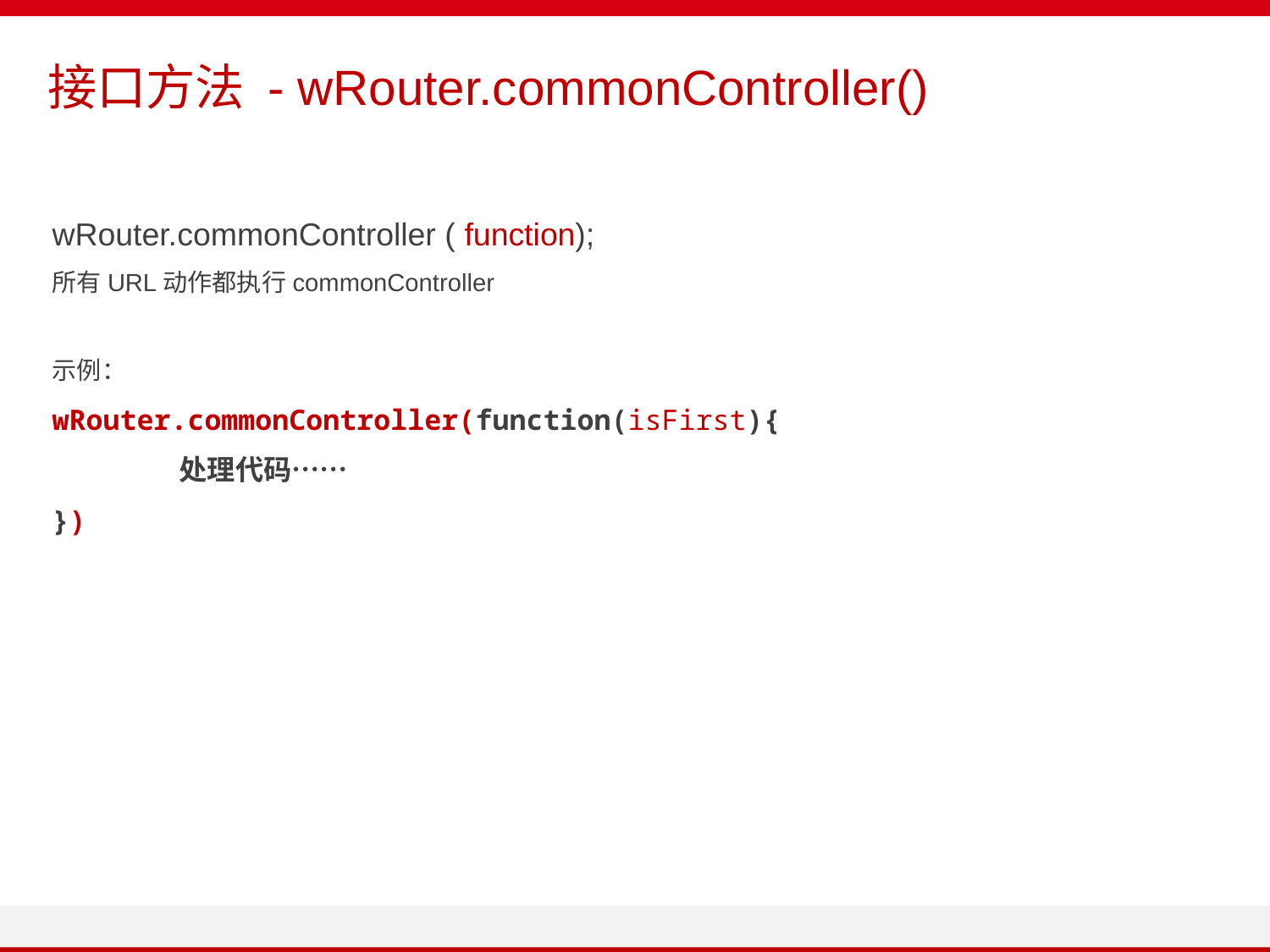

接口方法 - wRouter.commonController()
wRouter.commonController ( function);
所有URL动作都执行commonController

示例：
wRouter.commonController(function(isFirst){
	处理代码……
})